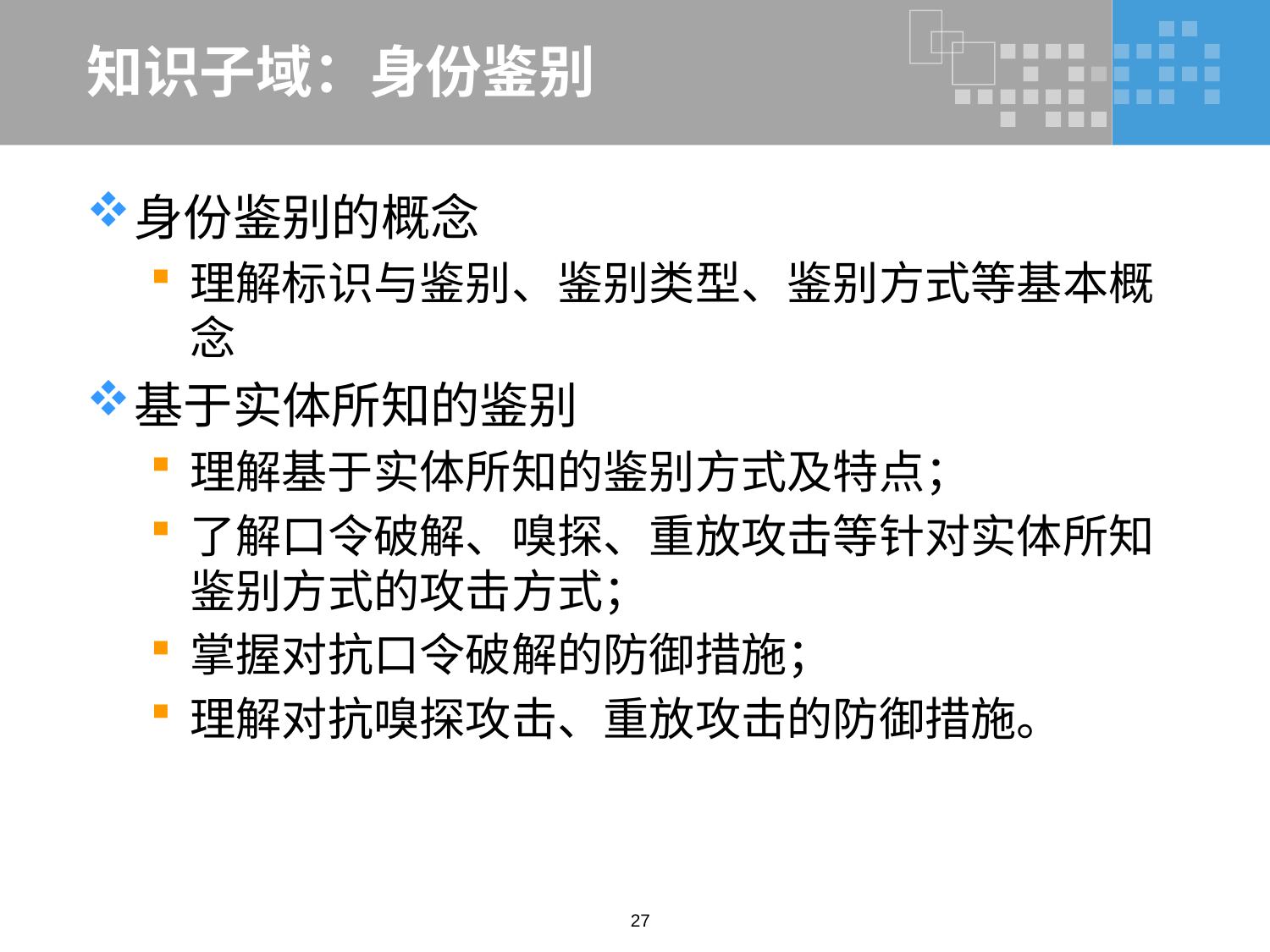

# 知识子域：身份鉴别
身份鉴别的概念
理解标识与鉴别、鉴别类型、鉴别方式等基本概念
基于实体所知的鉴别
理解基于实体所知的鉴别方式及特点；
了解口令破解、嗅探、重放攻击等针对实体所知鉴别方式的攻击方式；
掌握对抗口令破解的防御措施；
理解对抗嗅探攻击、重放攻击的防御措施。
27